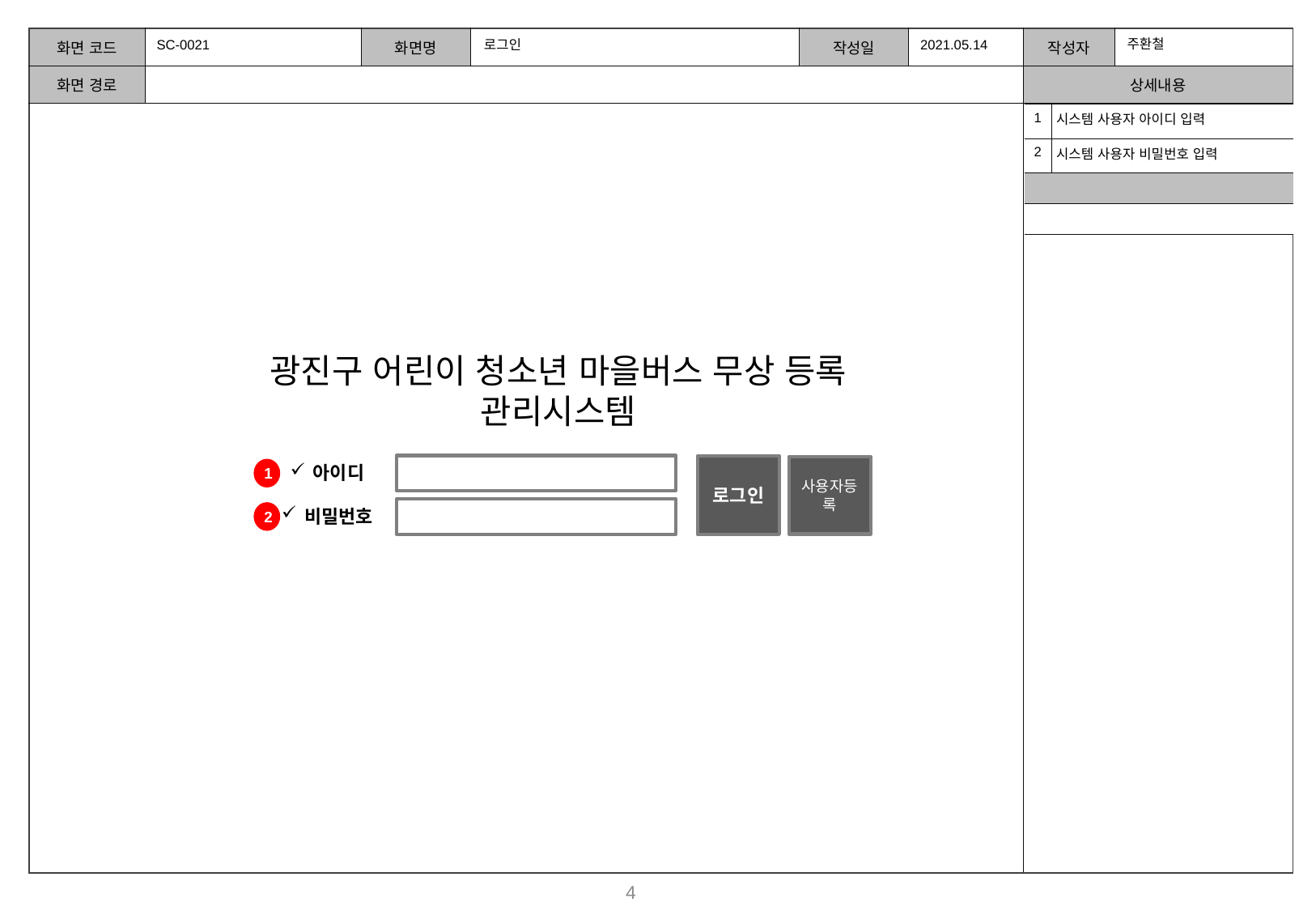

로그인
2021.05.14
주환철
SC-0021
| 1 | 시스템 사용자 아이디 입력 |
| --- | --- |
| 2 | 시스템 사용자 비밀번호 입력 |
|  |  |
|  |  |
광진구 어린이 청소년 마을버스 무상 등록 관리시스템
아이디

로그인
사용자등록

비밀번호
1
2